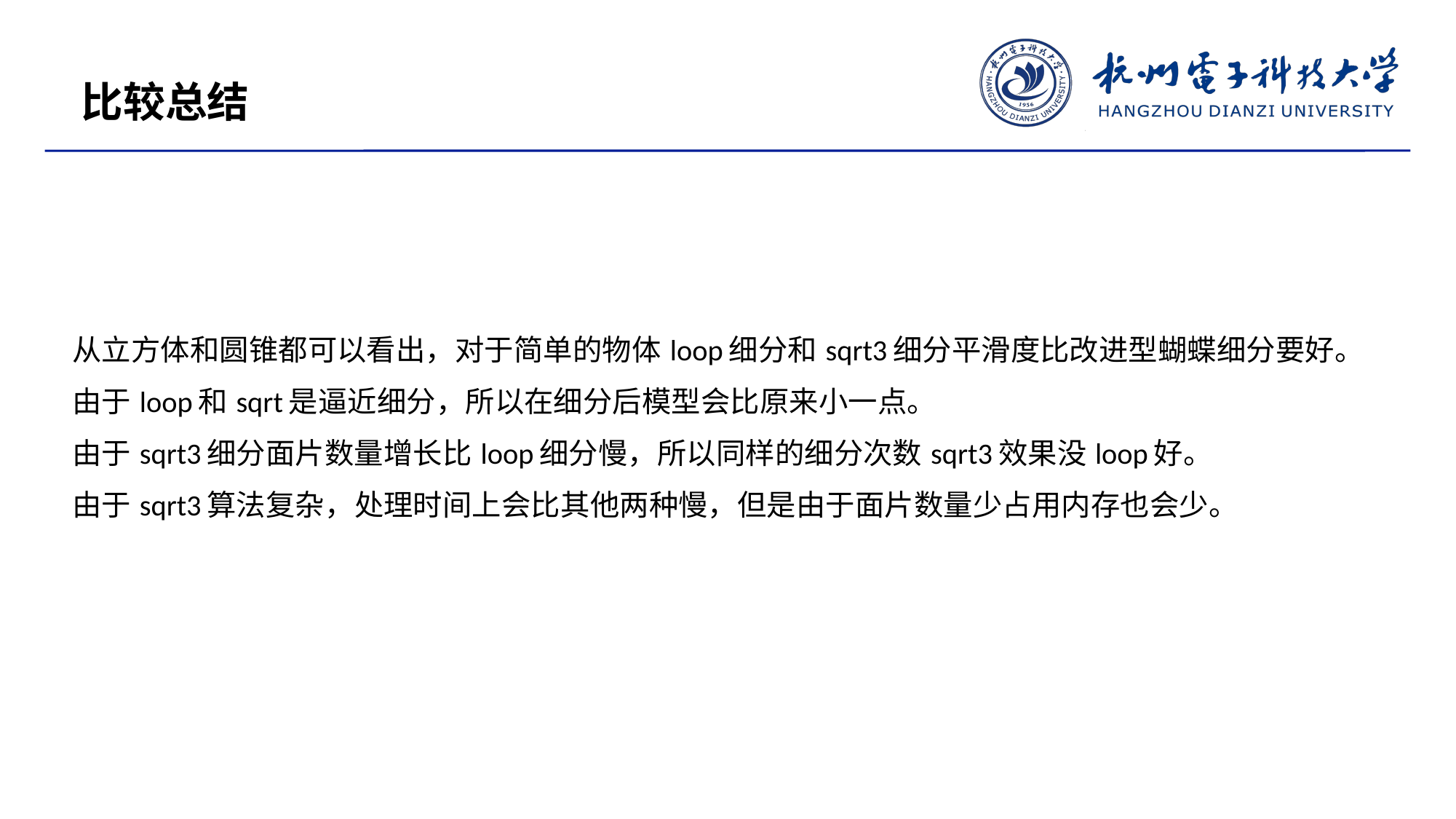

比较总结
从立方体和圆锥都可以看出，对于简单的物体loop细分和sqrt3细分平滑度比改进型蝴蝶细分要好。
由于loop和sqrt是逼近细分，所以在细分后模型会比原来小一点。
由于sqrt3细分面片数量增长比loop细分慢，所以同样的细分次数sqrt3效果没loop好。
由于sqrt3算法复杂，处理时间上会比其他两种慢，但是由于面片数量少占用内存也会少。